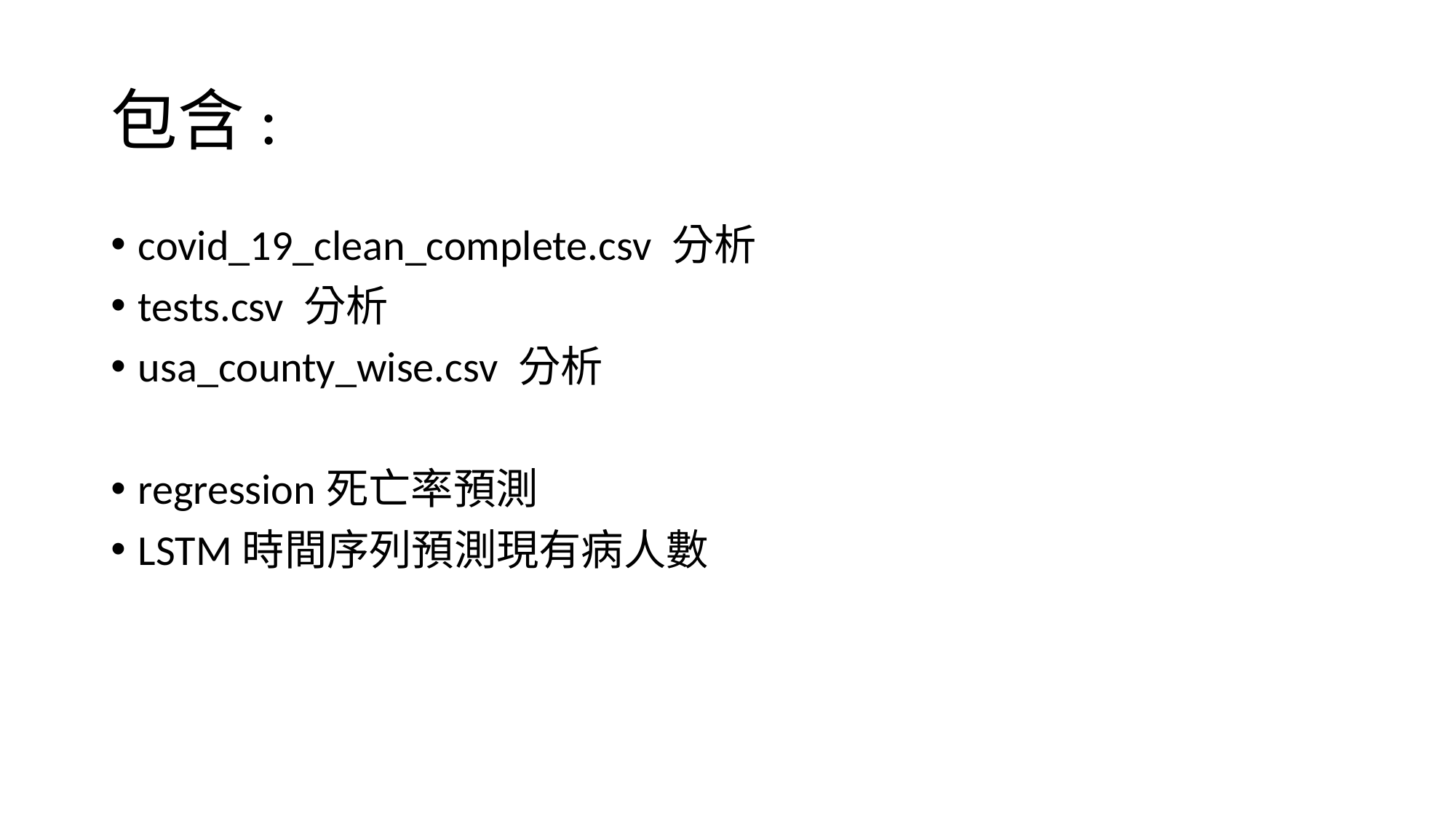

# 包含:
covid_19_clean_complete.csv 分析
tests.csv 分析
usa_county_wise.csv 分析

regression死亡率預測
LSTM時間序列預測現有病人數